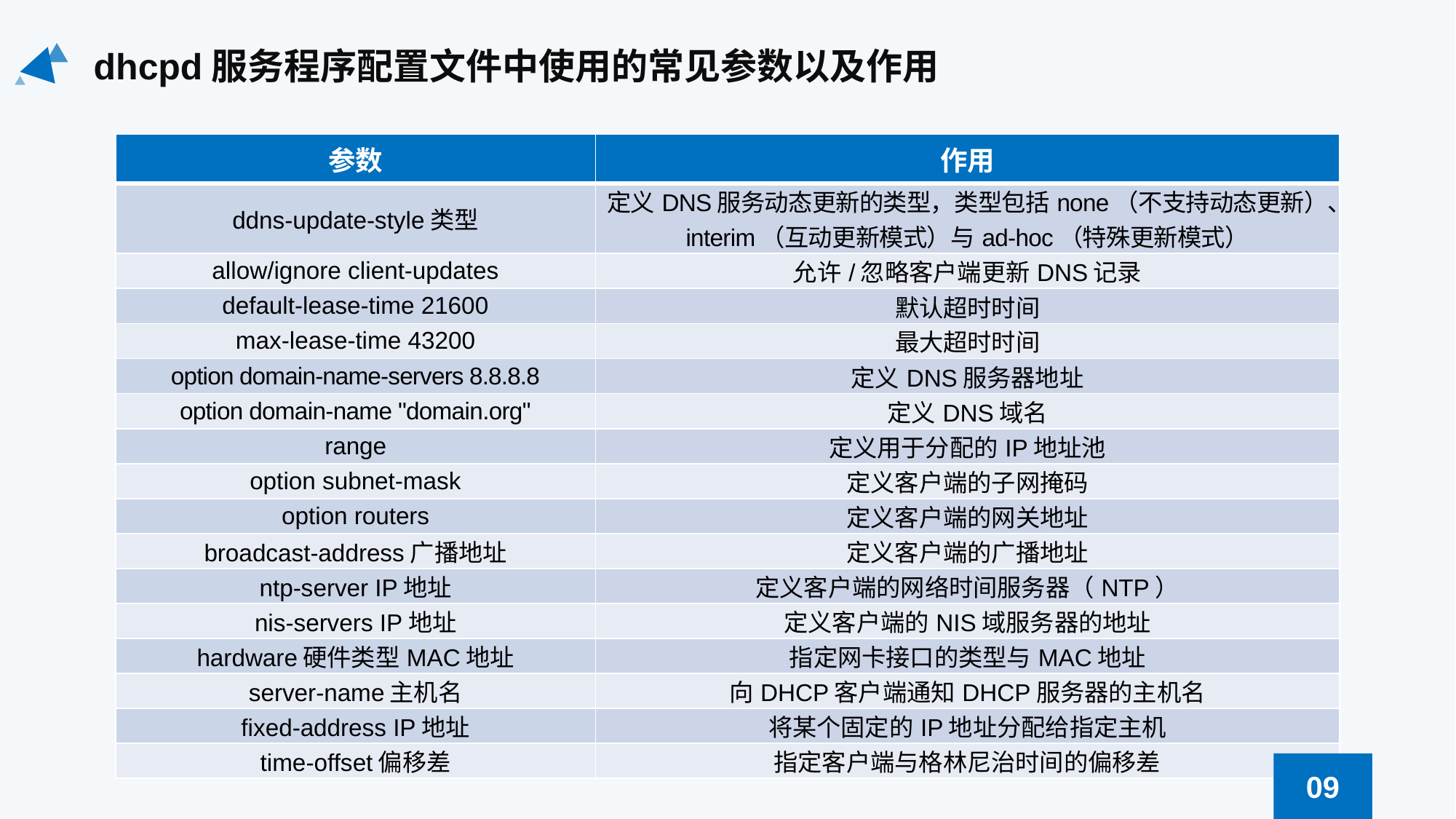

dhcpd服务程序配置文件中使用的常见参数以及作用

| 参数 | 作用 |
| --- | --- |
| ddns-update-style类型 | 定义DNS服务动态更新的类型，类型包括none（不支持动态更新）、interim（互动更新模式）与ad-hoc（特殊更新模式） |
| allow/ignore client-updates | 允许/忽略客户端更新DNS记录 |
| default-lease-time 21600 | 默认超时时间 |
| max-lease-time 43200 | 最大超时时间 |
| option domain-name-servers 8.8.8.8 | 定义DNS服务器地址 |
| option domain-name "domain.org" | 定义DNS域名 |
| range | 定义用于分配的IP地址池 |
| option subnet-mask | 定义客户端的子网掩码 |
| option routers | 定义客户端的网关地址 |
| broadcast-address广播地址 | 定义客户端的广播地址 |
| ntp-server IP地址 | 定义客户端的网络时间服务器（NTP） |
| nis-servers IP地址 | 定义客户端的NIS域服务器的地址 |
| hardware硬件类型MAC地址 | 指定网卡接口的类型与MAC地址 |
| server-name主机名 | 向DHCP客户端通知DHCP服务器的主机名 |
| fixed-address IP地址 | 将某个固定的IP地址分配给指定主机 |
| time-offset偏移差 | 指定客户端与格林尼治时间的偏移差 |

09